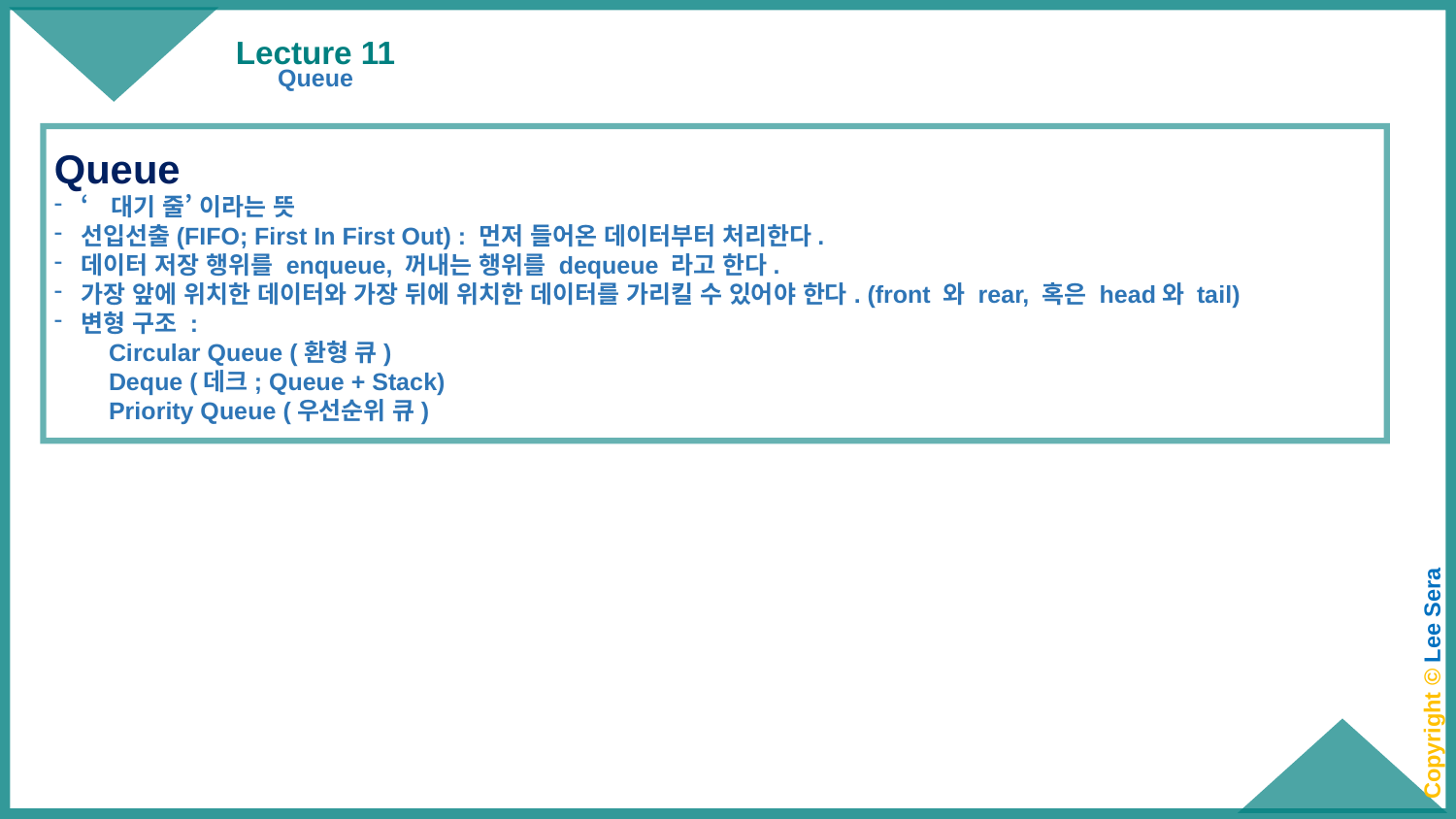

# Lecture 11
Queue
Queue
‘대기 줄’ 이라는 뜻
선입선출(FIFO; First In First Out) : 먼저 들어온 데이터부터 처리한다.
데이터 저장 행위를 enqueue, 꺼내는 행위를 dequeue 라고 한다.
가장 앞에 위치한 데이터와 가장 뒤에 위치한 데이터를 가리킬 수 있어야 한다. (front 와 rear, 혹은 head와 tail)
변형 구조 :
Circular Queue (환형 큐)
Deque (데크; Queue + Stack)
Priority Queue (우선순위 큐)
Copyright © Lee Sera